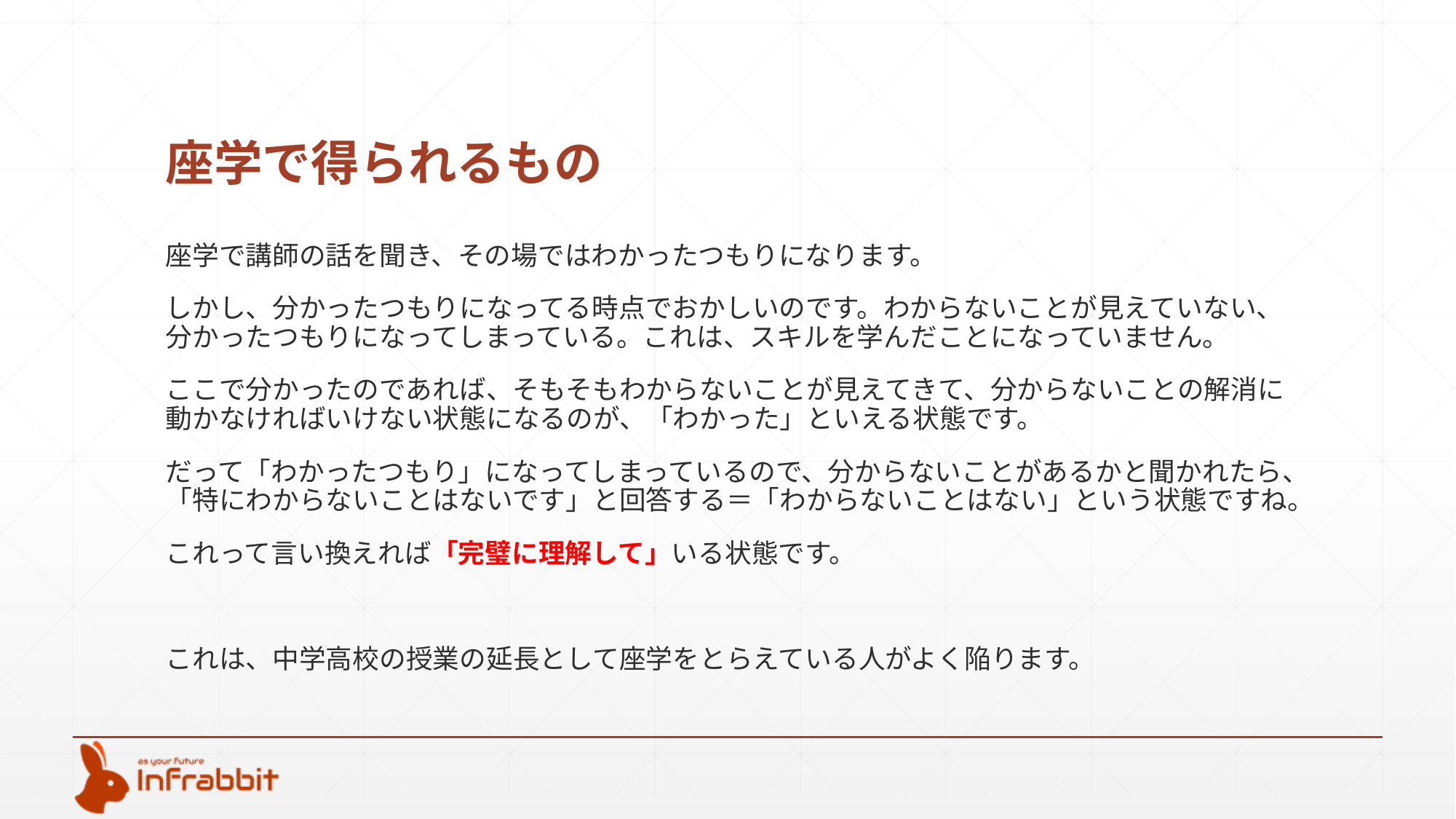

# 座学で得られるもの
座学で講師の話を聞き、その場ではわかったつもりになります。
しかし、分かったつもりになってる時点でおかしいのです。わからないことが見えていない、分かったつもりになってしまっている。これは、スキルを学んだことになっていません。
ここで分かったのであれば、そもそもわからないことが見えてきて、分からないことの解消に動かなければいけない状態になるのが、「わかった」といえる状態です。
だって「わかったつもり」になってしまっているので、分からないことがあるかと聞かれたら、「特にわからないことはないです」と回答する＝「わからないことはない」という状態ですね。
これって言い換えれば「完璧に理解して」いる状態です。

これは、中学高校の授業の延長として座学をとらえている人がよく陥ります。